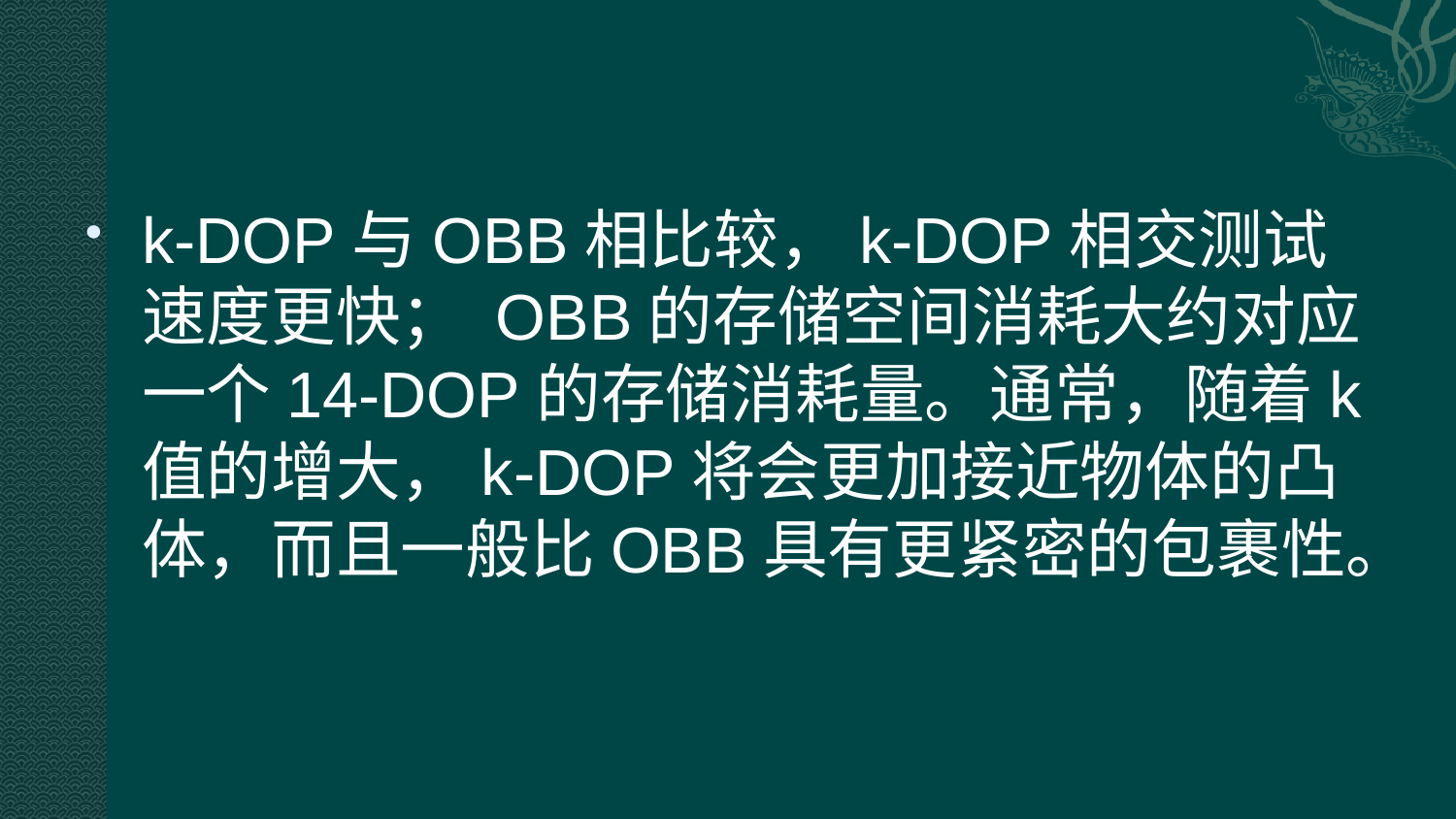

#
k-DOP与OBB相比较，k-DOP相交测试速度更快； OBB的存储空间消耗大约对应一个14-DOP的存储消耗量。通常，随着k值的增大，k-DOP将会更加接近物体的凸体，而且一般比OBB具有更紧密的包裹性。